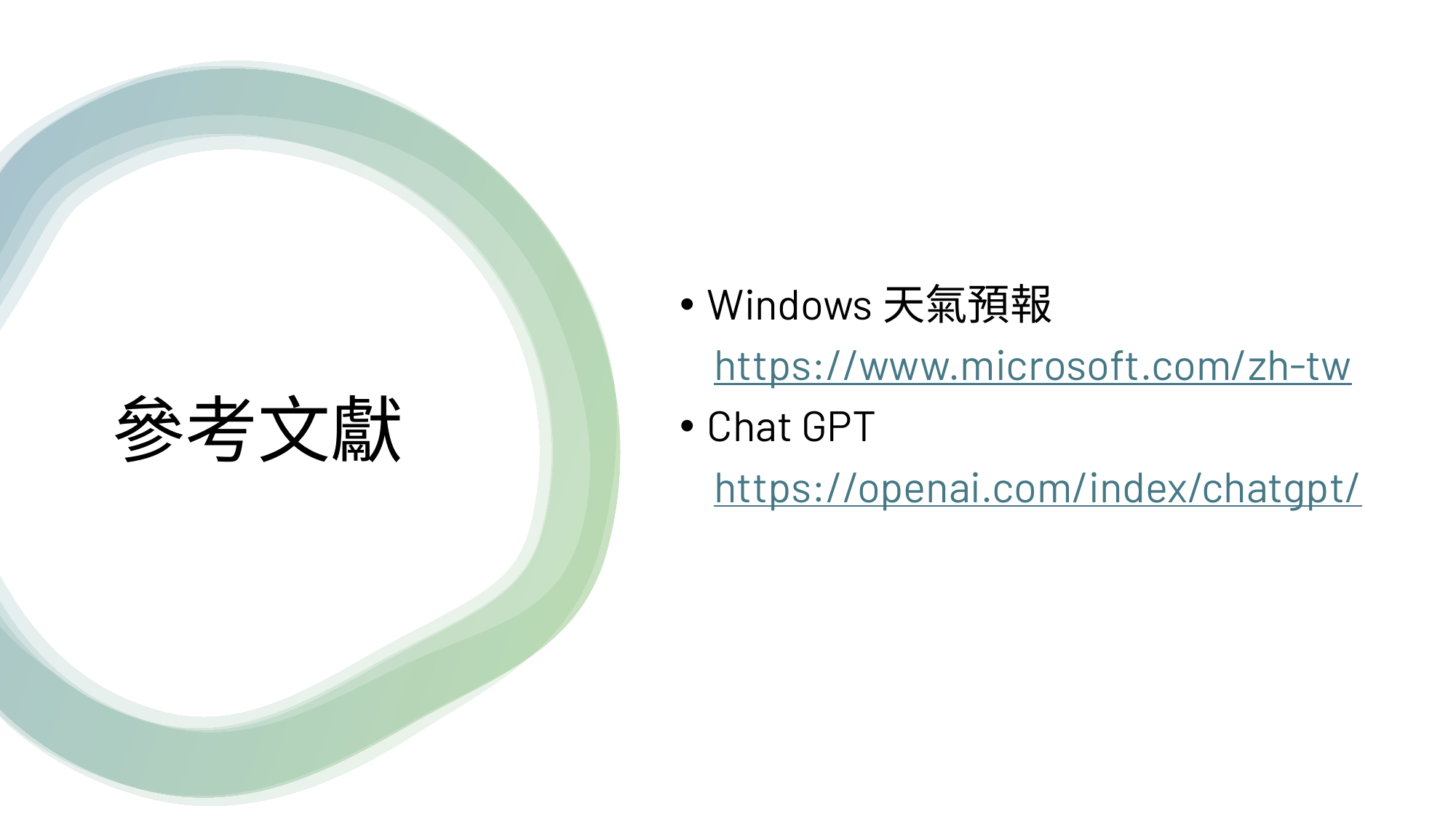

# 參考文獻
Windows天氣預報
    https://www.microsoft.com/zh-tw
Chat GPT
    https://openai.com/index/chatgpt/